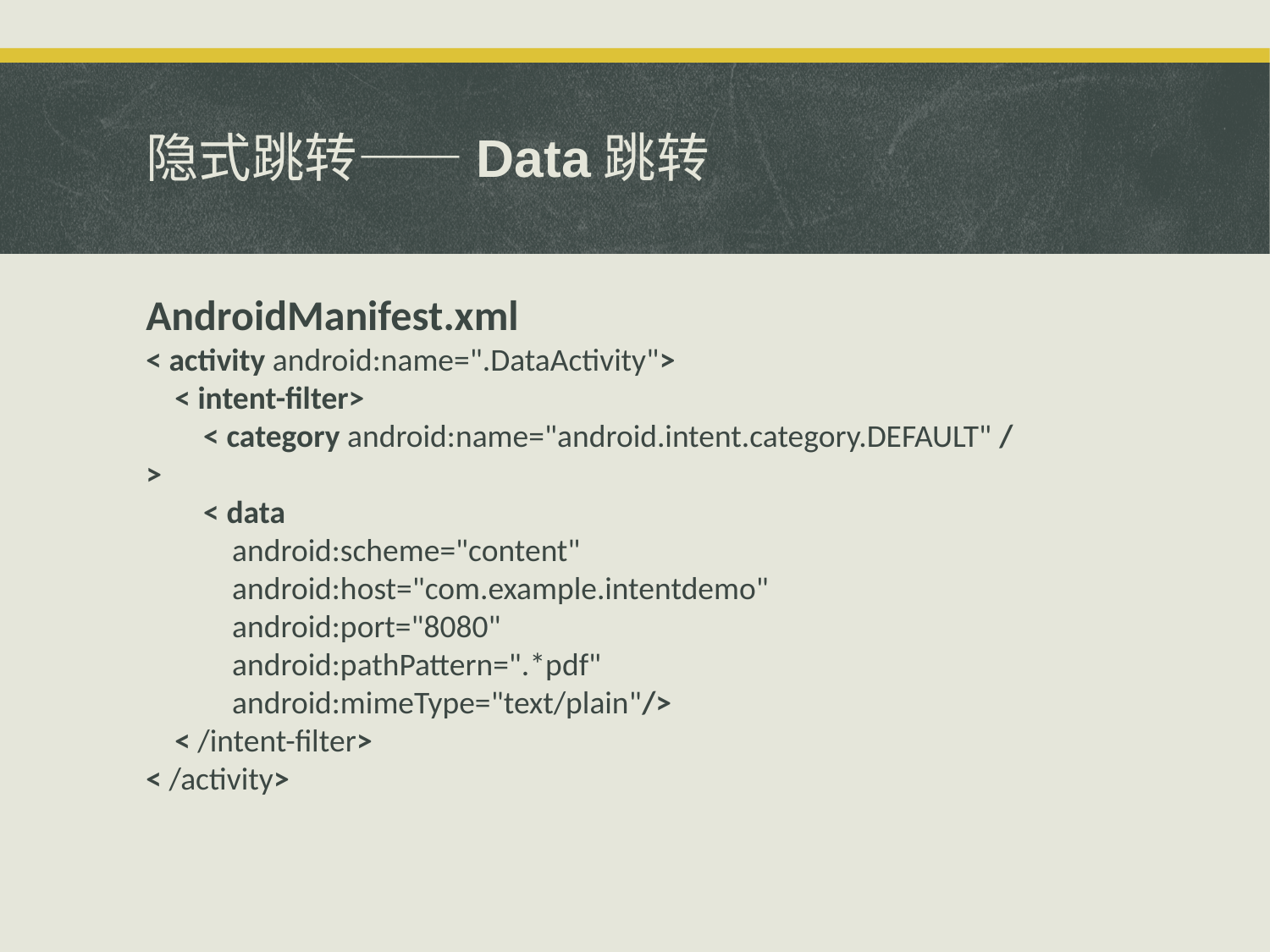

# 隐式跳转——Data跳转
AndroidManifest.xml
< activity android:name=".DataActivity">
    < intent-filter>
        < category android:name="android.intent.category.DEFAULT" />
        < data
            android:scheme="content"
            android:host="com.example.intentdemo"
            android:port="8080"
            android:pathPattern=".*pdf"
            android:mimeType="text/plain"/>
    < /intent-filter>
< /activity>